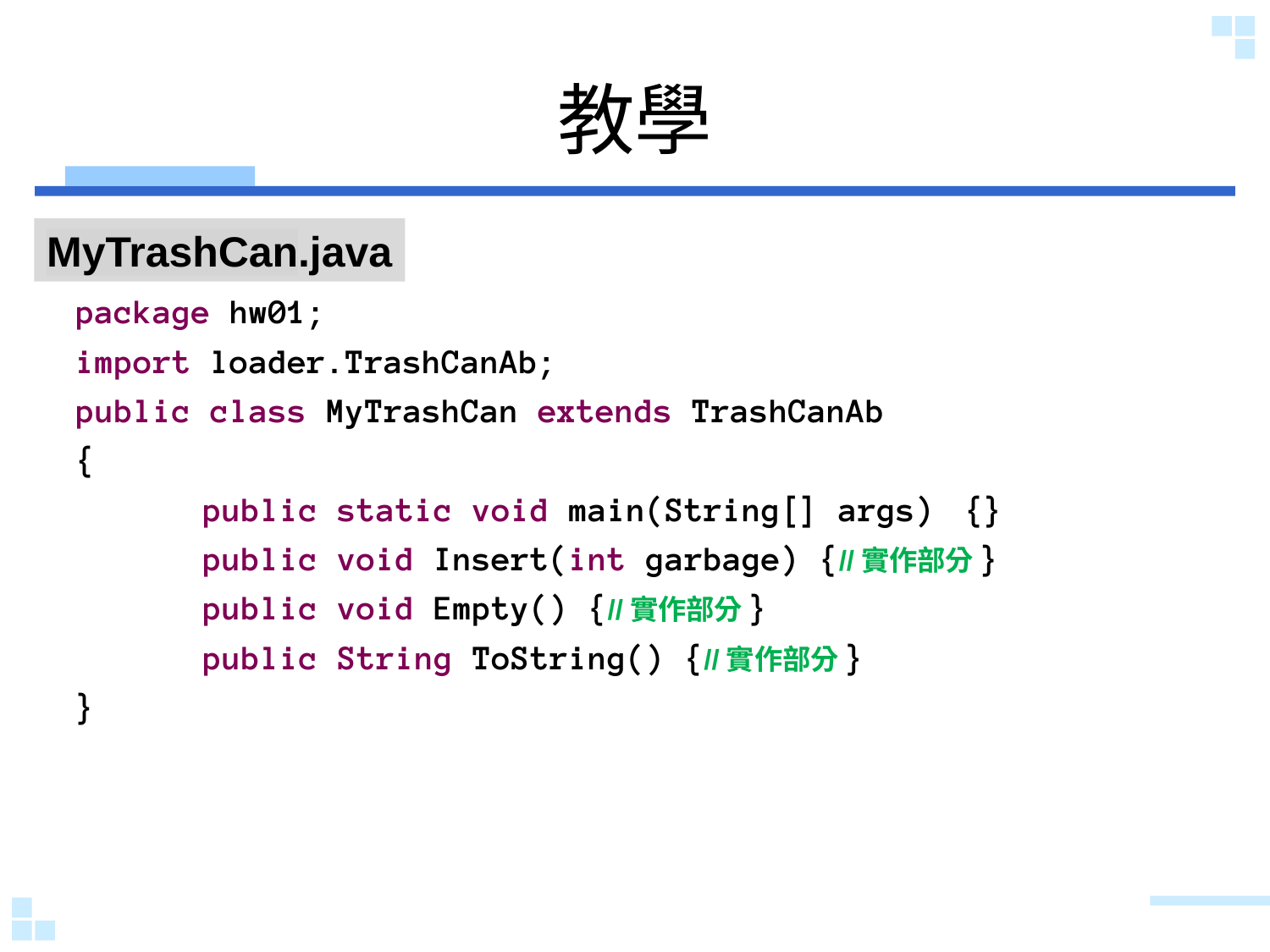

# 教學
MyTrashCan.java
package hw01;
import loader.TrashCanAb;
public class MyTrashCan extends TrashCanAb
{
	public static void main(String[] args)	{}
	public void Insert(int garbage) {//實作部分}
	public void Empty() {//實作部分}
	public String ToString() {//實作部分}
}